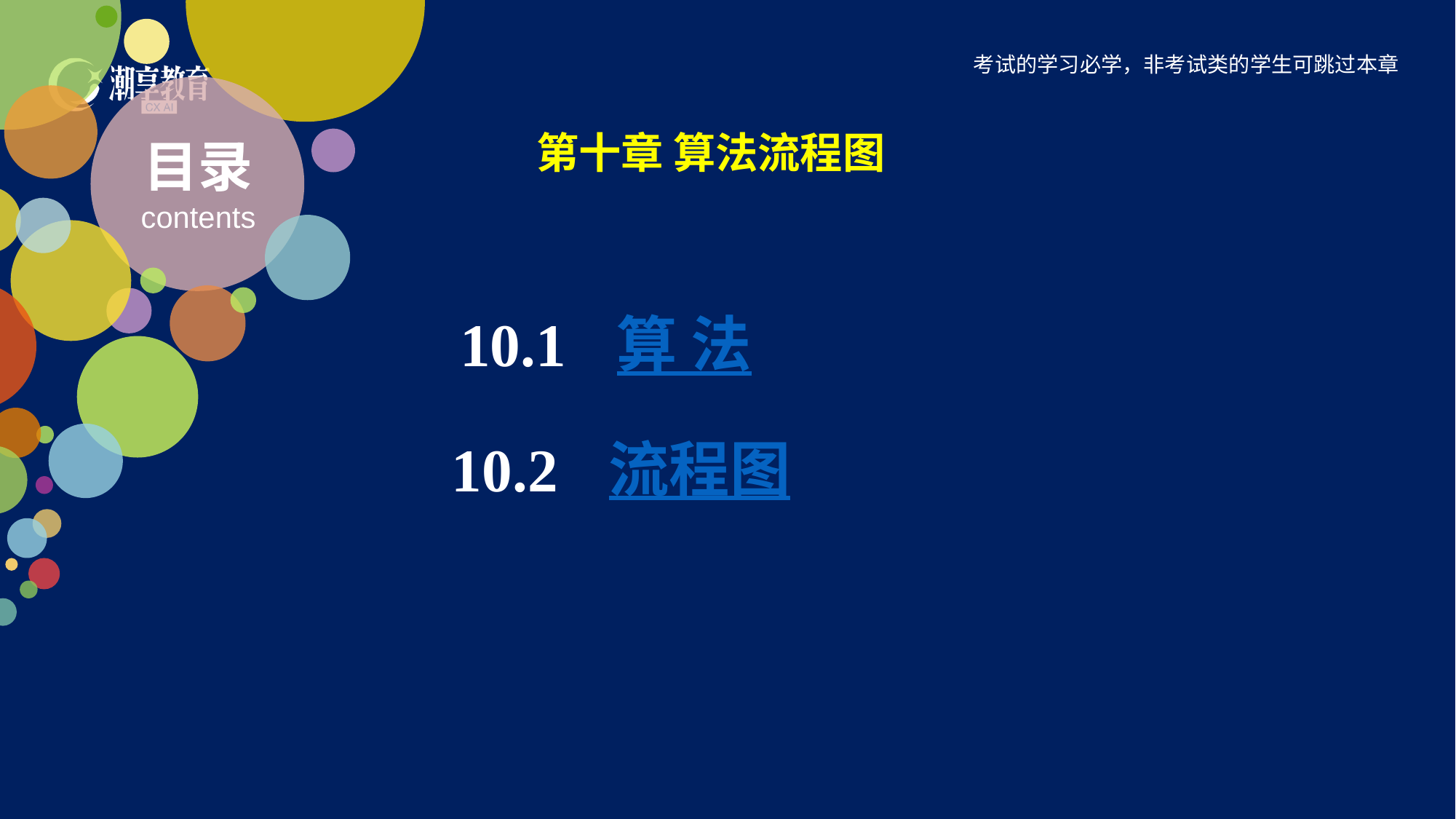

考试的学习必学，非考试类的学生可跳过本章

第十章 算法流程图

目录
contents

10.1 算 法

10.2 流程图